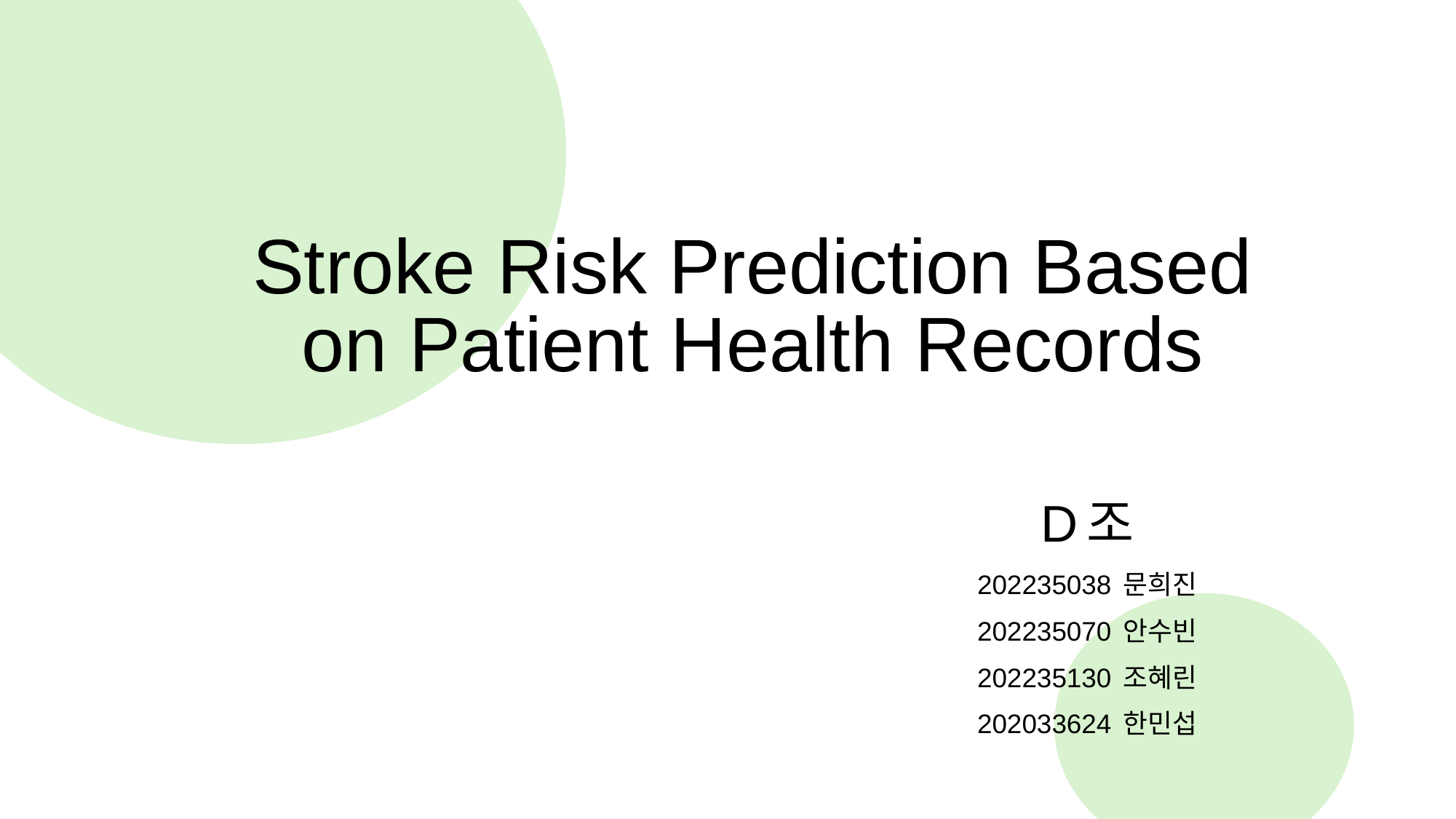

# Stroke Risk Prediction Based on Patient Health Records
D조
202235038 문희진
202235070 안수빈
202235130 조혜린
202033624 한민섭